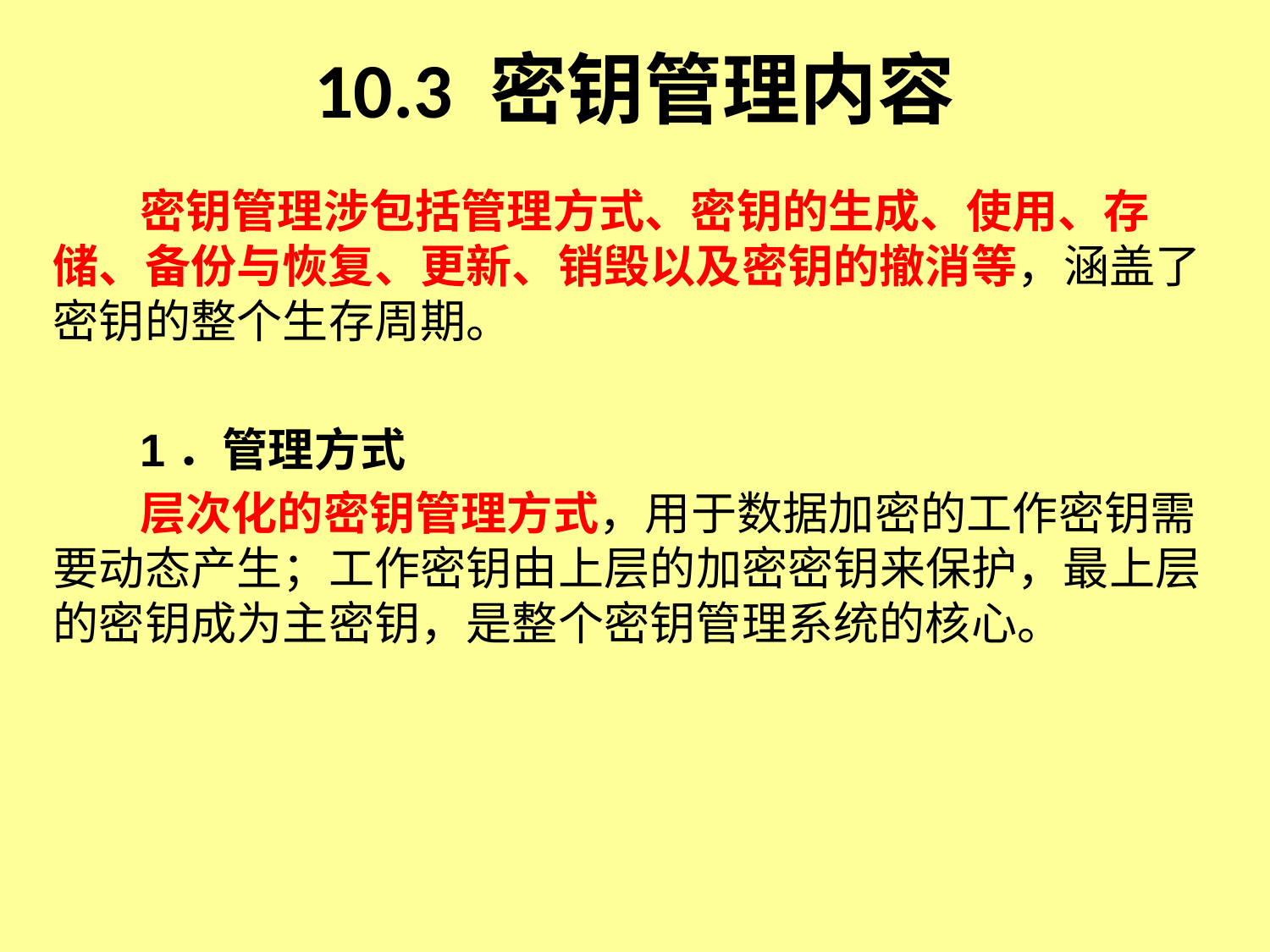

# 10.3 密钥管理内容
密钥管理涉包括管理方式、密钥的生成、使用、存储、备份与恢复、更新、销毁以及密钥的撤消等，涵盖了密钥的整个生存周期。

1．管理方式
层次化的密钥管理方式，用于数据加密的工作密钥需要动态产生；工作密钥由上层的加密密钥来保护，最上层的密钥成为主密钥，是整个密钥管理系统的核心。